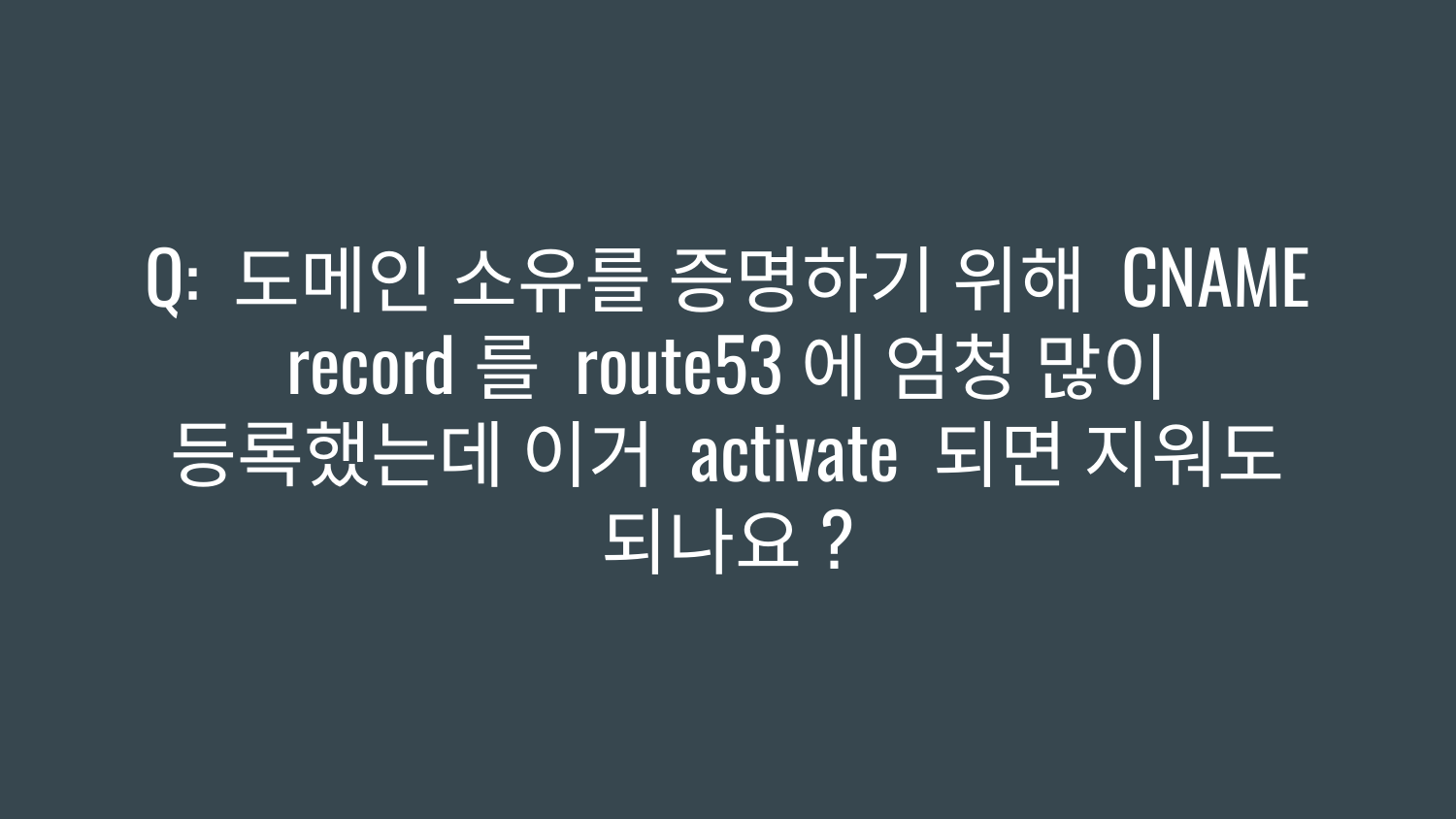

# Q: 도메인 소유를 증명하기 위해 CNAME record를 route53에 엄청 많이 등록했는데 이거 activate 되면 지워도 되나요?